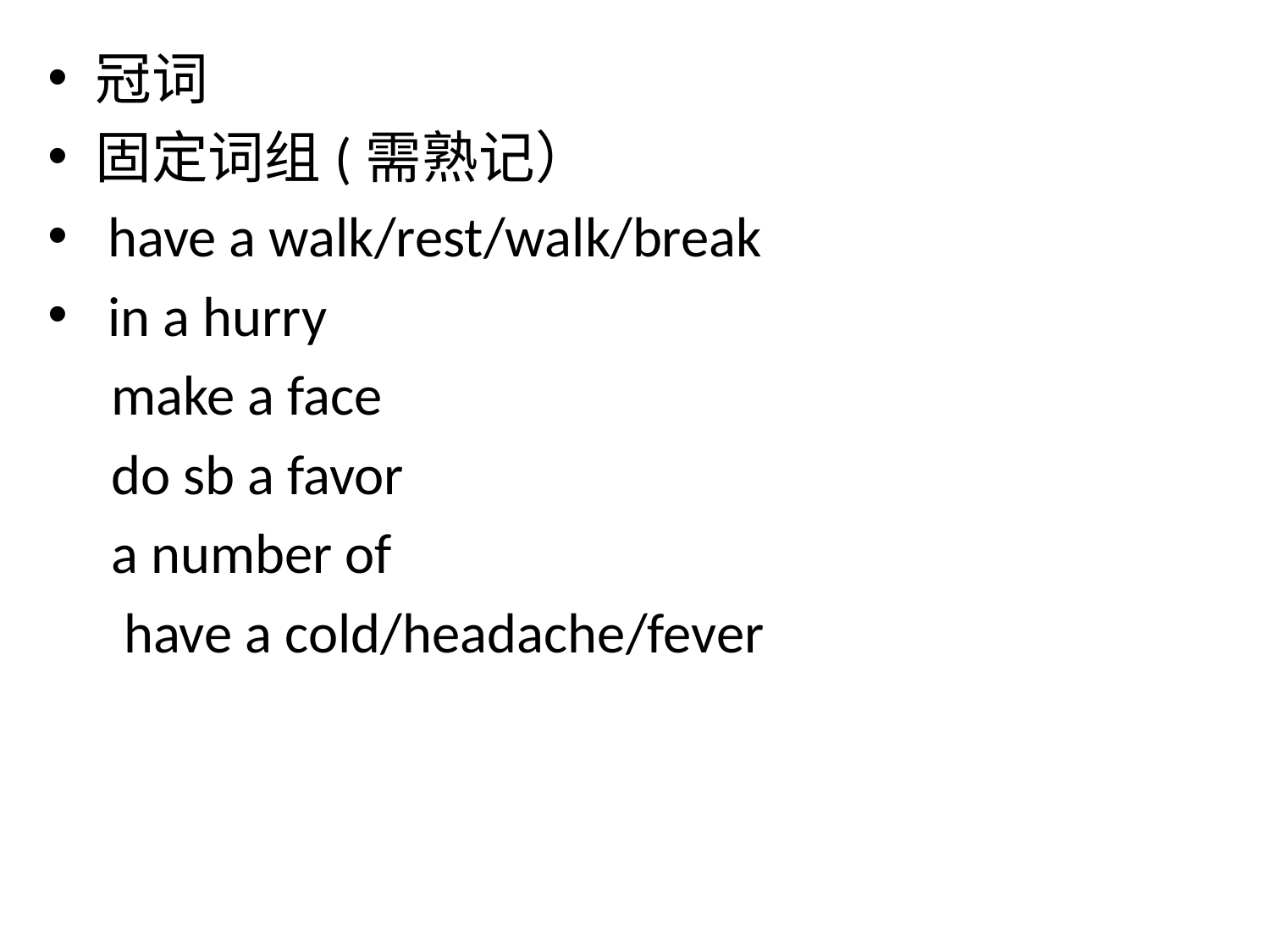

冠词
固定词组(需熟记）
 have a walk/rest/walk/break
 in a hurry
     make a face
     do sb a favor
     a number of
      have a cold/headache/fever